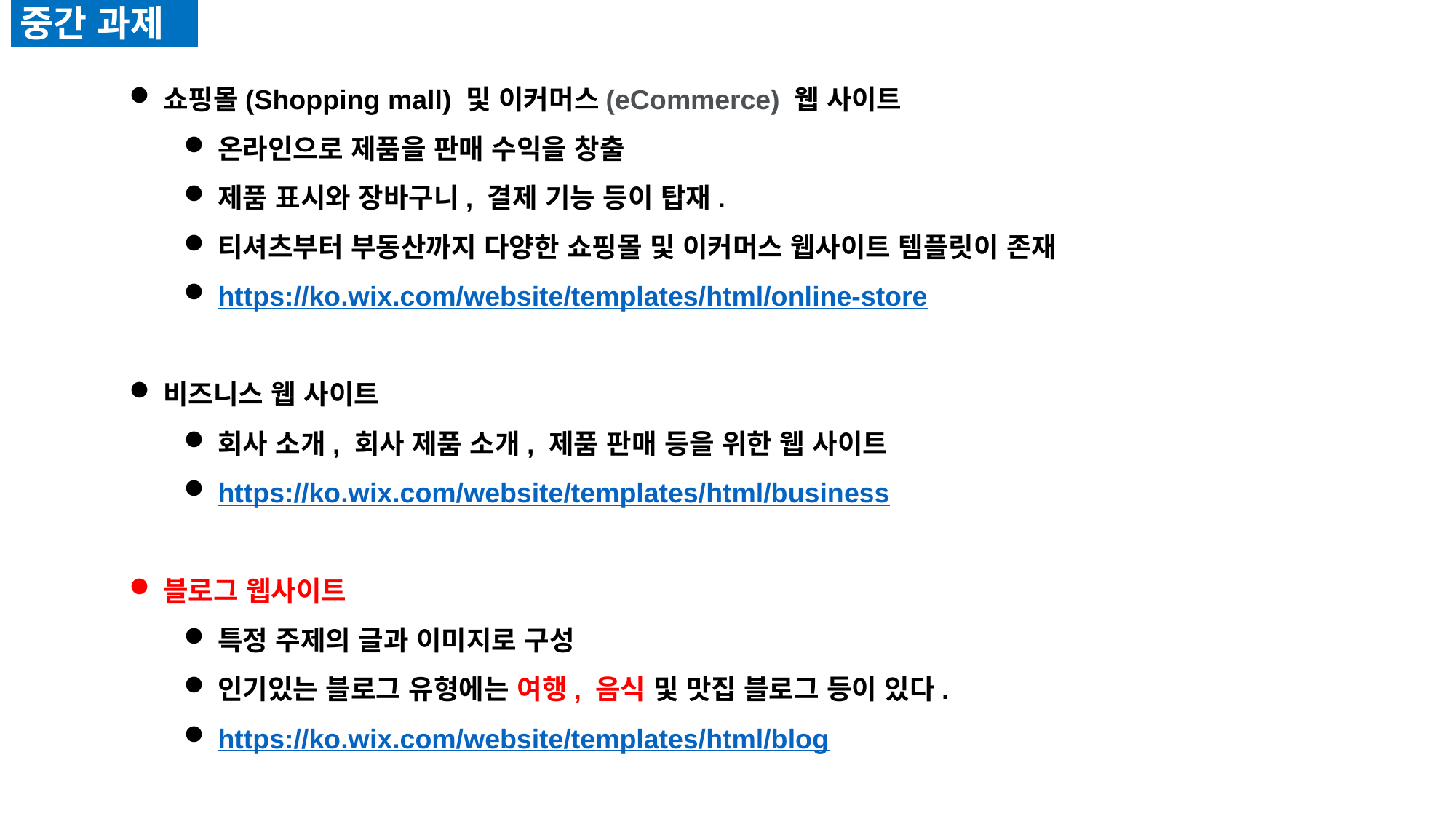

중간 과제
쇼핑몰(Shopping mall) 및 이커머스(eCommerce) 웹 사이트
온라인으로 제품을 판매 수익을 창출
제품 표시와 장바구니, 결제 기능 등이 탑재.
티셔츠부터 부동산까지 다양한 쇼핑몰 및 이커머스 웹사이트 템플릿이 존재
https://ko.wix.com/website/templates/html/online-store

비즈니스 웹 사이트
회사 소개, 회사 제품 소개, 제품 판매 등을 위한 웹 사이트
https://ko.wix.com/website/templates/html/business

블로그 웹사이트
특정 주제의 글과 이미지로 구성
인기있는 블로그 유형에는 여행, 음식 및 맛집 블로그 등이 있다.
https://ko.wix.com/website/templates/html/blog